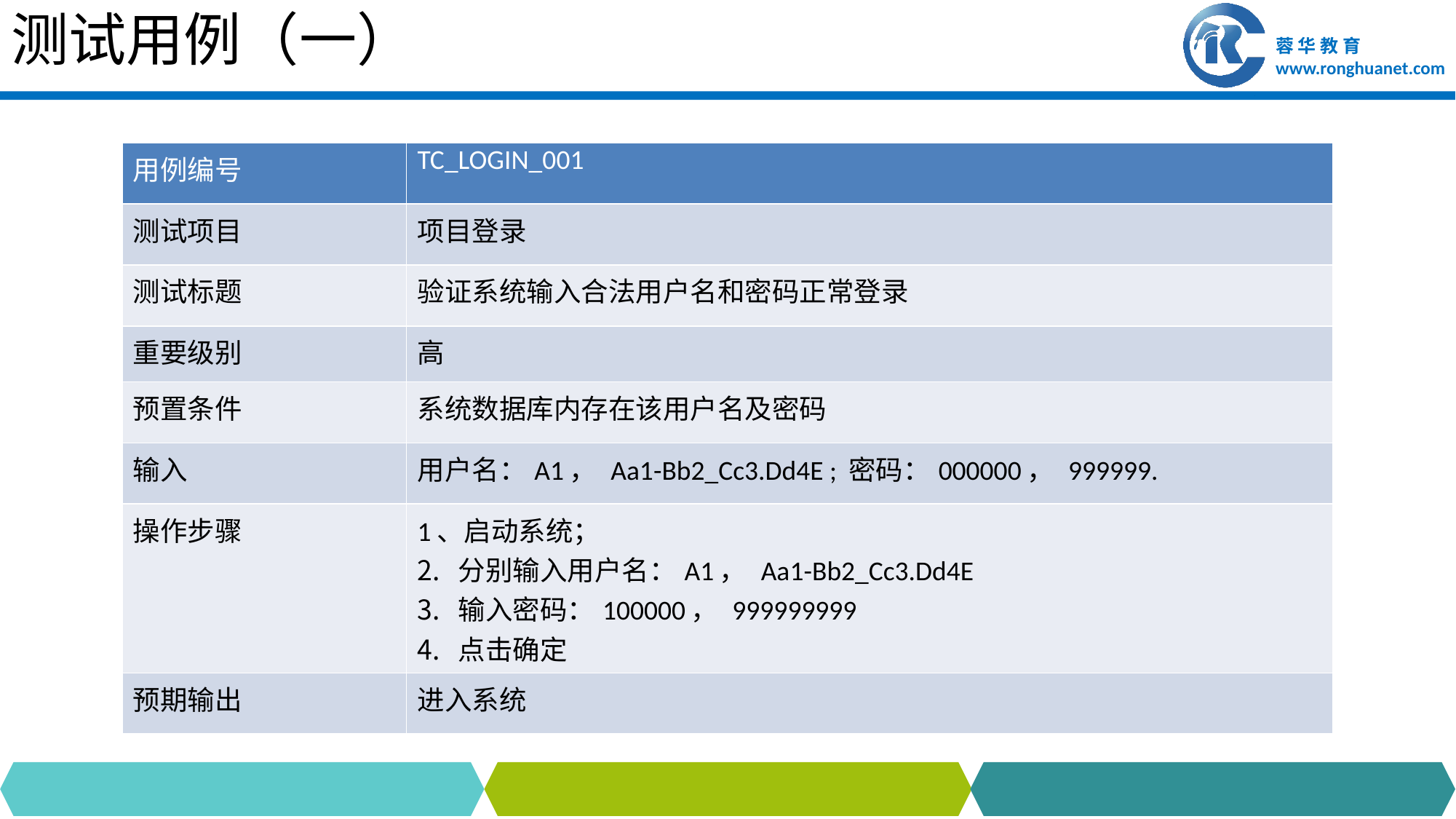

# 测试用例（一）
| 用例编号 | TC\_LOGIN\_001 |
| --- | --- |
| 测试项目 | 项目登录 |
| 测试标题 | 验证系统输入合法用户名和密码正常登录 |
| 重要级别 | 高 |
| 预置条件 | 系统数据库内存在该用户名及密码 |
| 输入 | 用户名：A1， Aa1-Bb2\_Cc3.Dd4E ; 密码：000000， 999999. |
| 操作步骤 | 1、启动系统； 分别输入用户名：A1， Aa1-Bb2\_Cc3.Dd4E 输入密码：100000， 999999999 点击确定 |
| 预期输出 | 进入系统 |